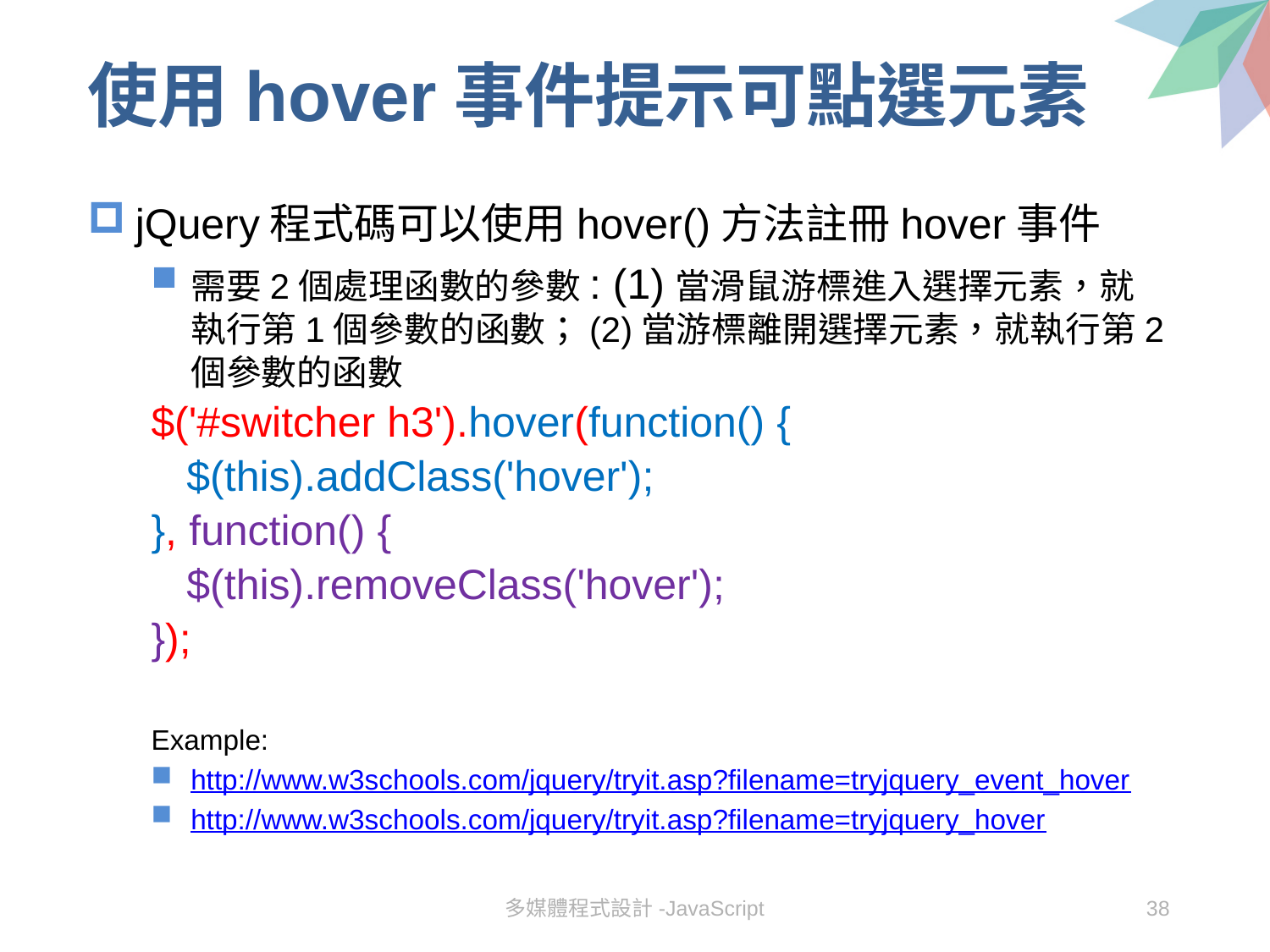

# 使用hover事件提示可點選元素
jQuery程式碼可以使用hover()方法註冊hover事件
需要2個處理函數的參數: (1)當滑鼠游標進入選擇元素，就執行第1個參數的函數；(2)當游標離開選擇元素，就執行第2個參數的函數
$('#switcher h3').hover(function() {
   $(this).addClass('hover');
}, function() {
   $(this).removeClass('hover');
});

Example:
http://www.w3schools.com/jquery/tryit.asp?filename=tryjquery_event_hover
http://www.w3schools.com/jquery/tryit.asp?filename=tryjquery_hover

多媒體程式設計-JavaScript
38